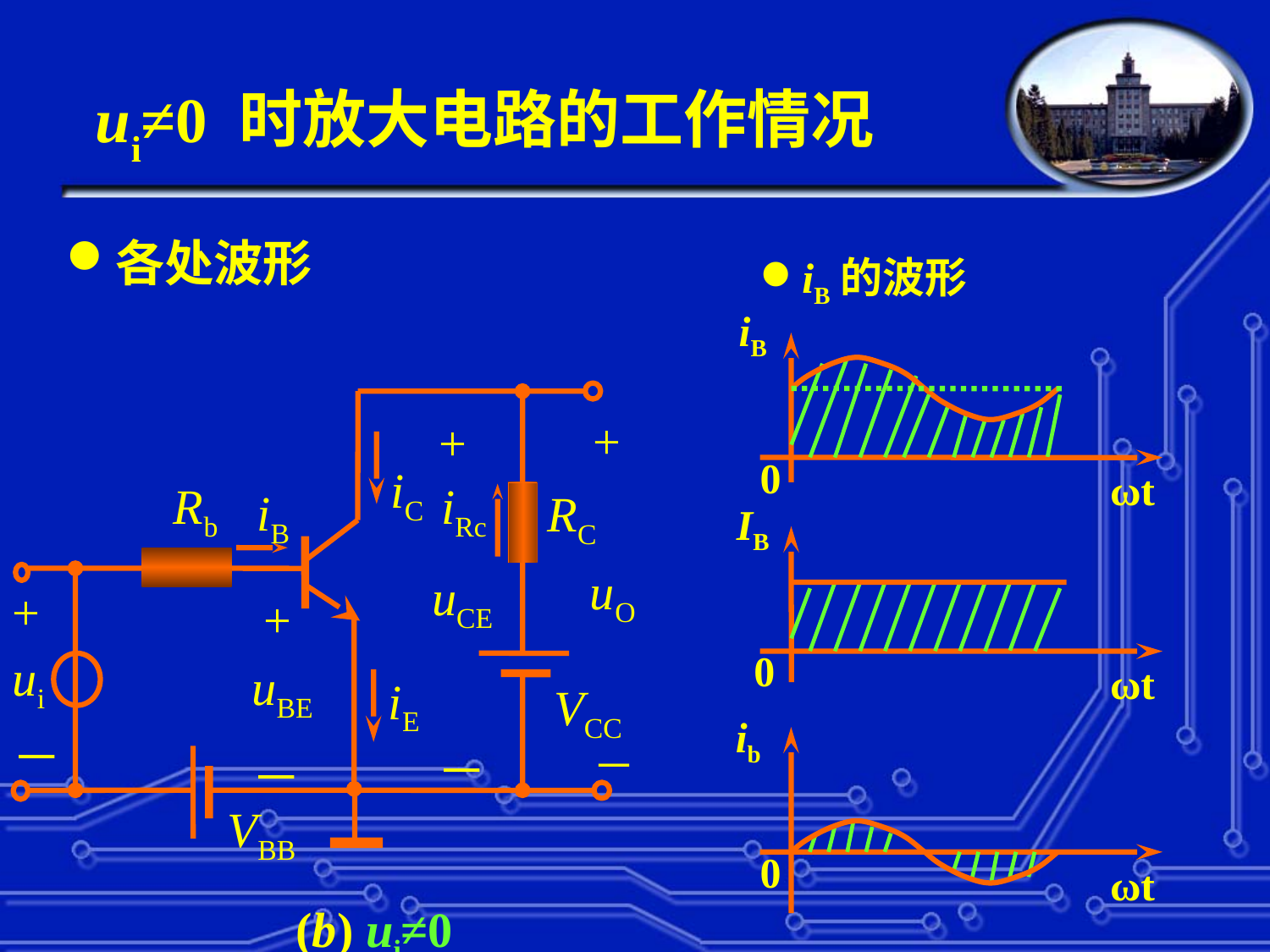

# ui≠0 时放大电路的工作情况
各处波形
iB的波形

iB

0
ωt

+
+

iC
Rb
iRc
iB
RC

uO
uCE

+
+

ui
uBE

iE

VCC

－
－
－
－

VBB

(b) ui≠0

IB

0
ωt

ib

0
ωt